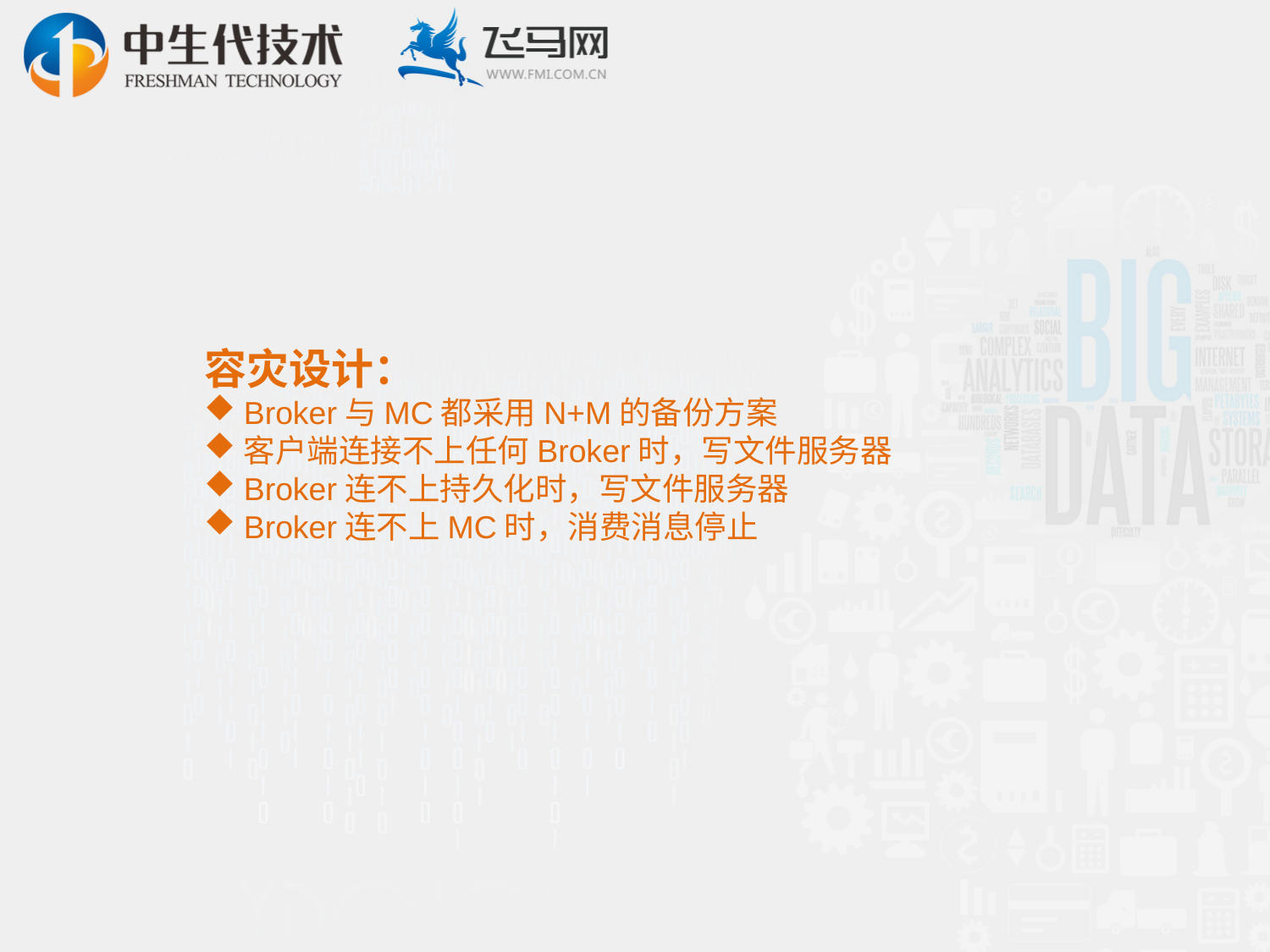

容灾设计：
Broker与MC都采用N+M的备份方案
客户端连接不上任何Broker时，写文件服务器
Broker连不上持久化时，写文件服务器
Broker连不上MC时，消费消息停止